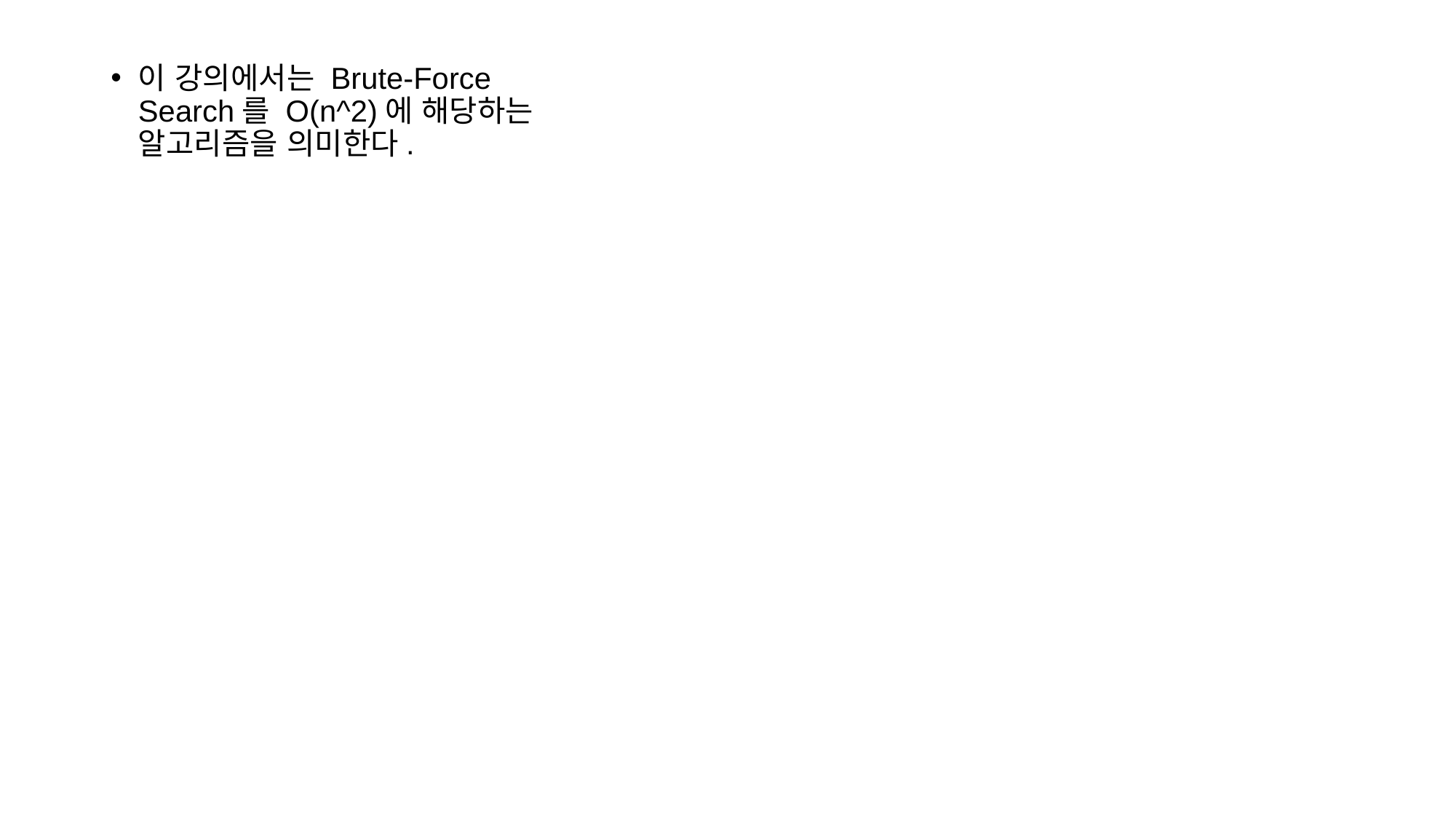

이 강의에서는 Brute-Force Search를 O(n^2)에 해당하는 알고리즘을 의미한다.